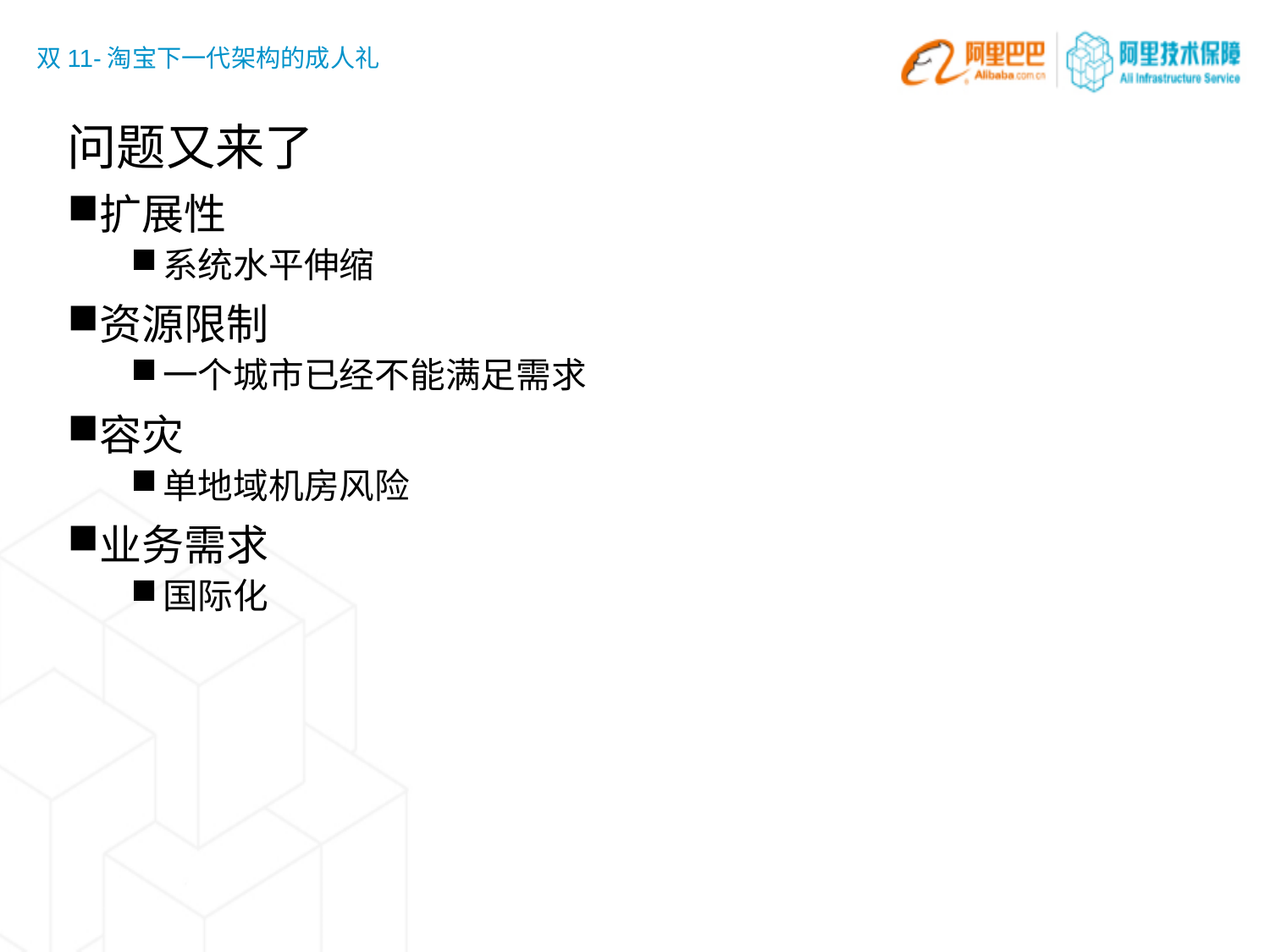

双11-淘宝下一代架构的成人礼

问题又来了
扩展性
系统水平伸缩
资源限制
一个城市已经不能满足需求
容灾
单地域机房风险
业务需求
国际化